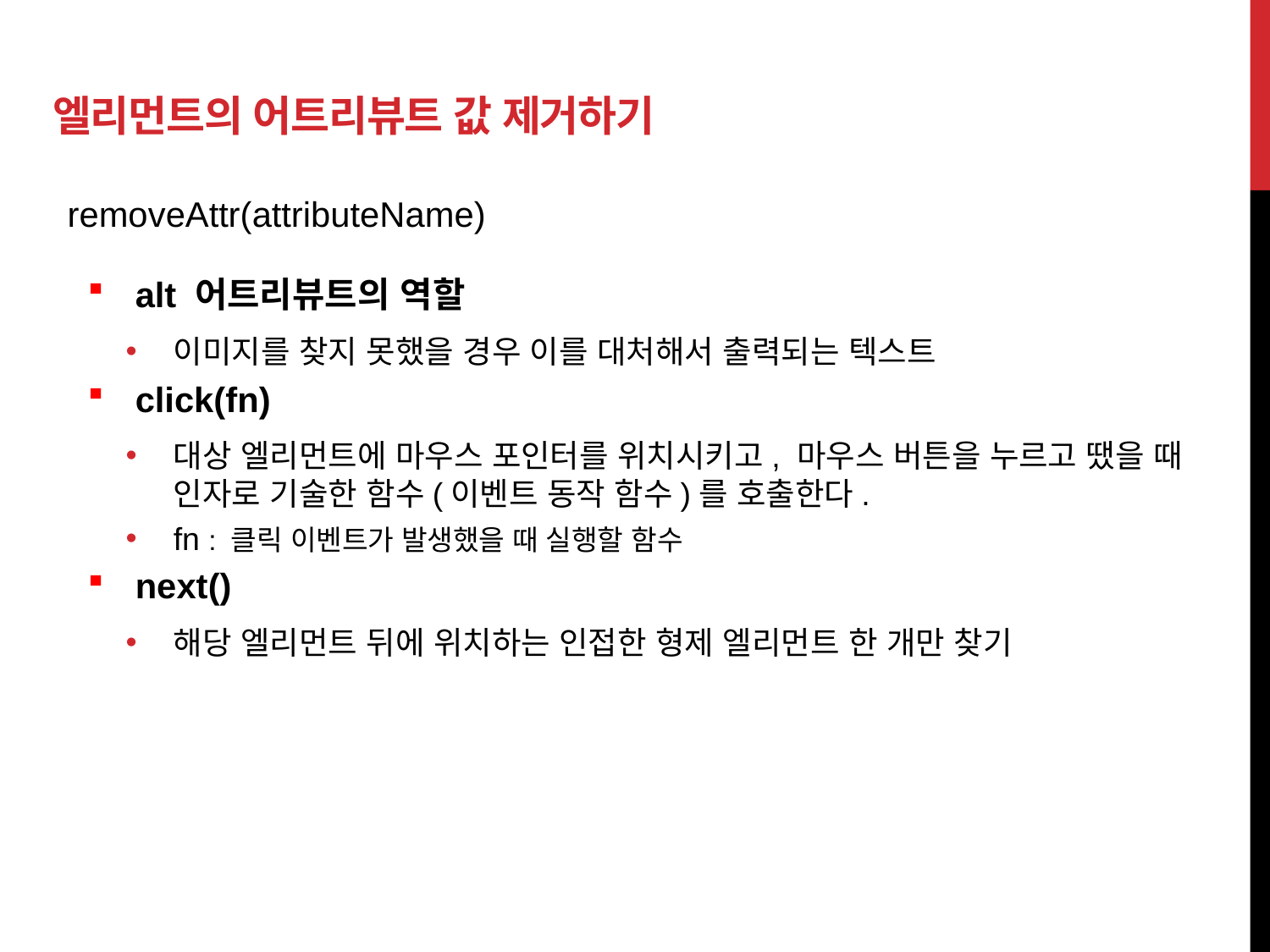

# 엘리먼트의 어트리뷰트 값 제거하기
removeAttr(attributeName)
alt 어트리뷰트의 역할
이미지를 찾지 못했을 경우 이를 대처해서 출력되는 텍스트
click(fn)
대상 엘리먼트에 마우스 포인터를 위치시키고, 마우스 버튼을 누르고 땠을 때  인자로 기술한 함수(이벤트 동작 함수)를 호출한다.
fn : 클릭 이벤트가 발생했을 때 실행할 함수
next()
해당 엘리먼트 뒤에 위치하는 인접한 형제 엘리먼트 한 개만 찾기